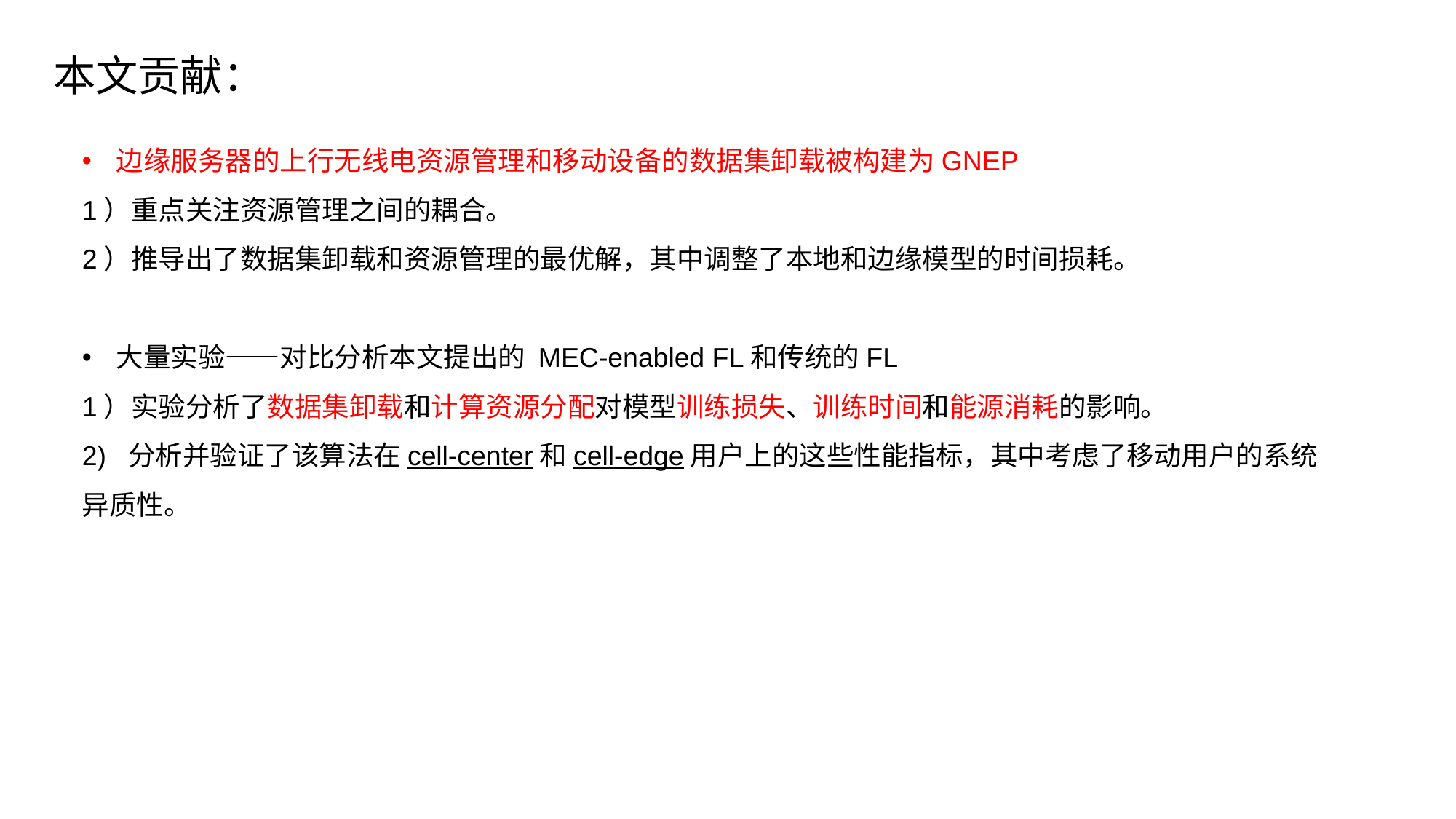

本文贡献：
边缘服务器的上行无线电资源管理和移动设备的数据集卸载被构建为GNEP
1）重点关注资源管理之间的耦合。
2）推导出了数据集卸载和资源管理的最优解，其中调整了本地和边缘模型的时间损耗。

大量实验——对比分析本文提出的 MEC-enabled FL和传统的FL
1）实验分析了数据集卸载和计算资源分配对模型训练损失、训练时间和能源消耗的影响。
2)  分析并验证了该算法在cell-center和cell-edge用户上的这些性能指标，其中考虑了移动用户的系统异质性。